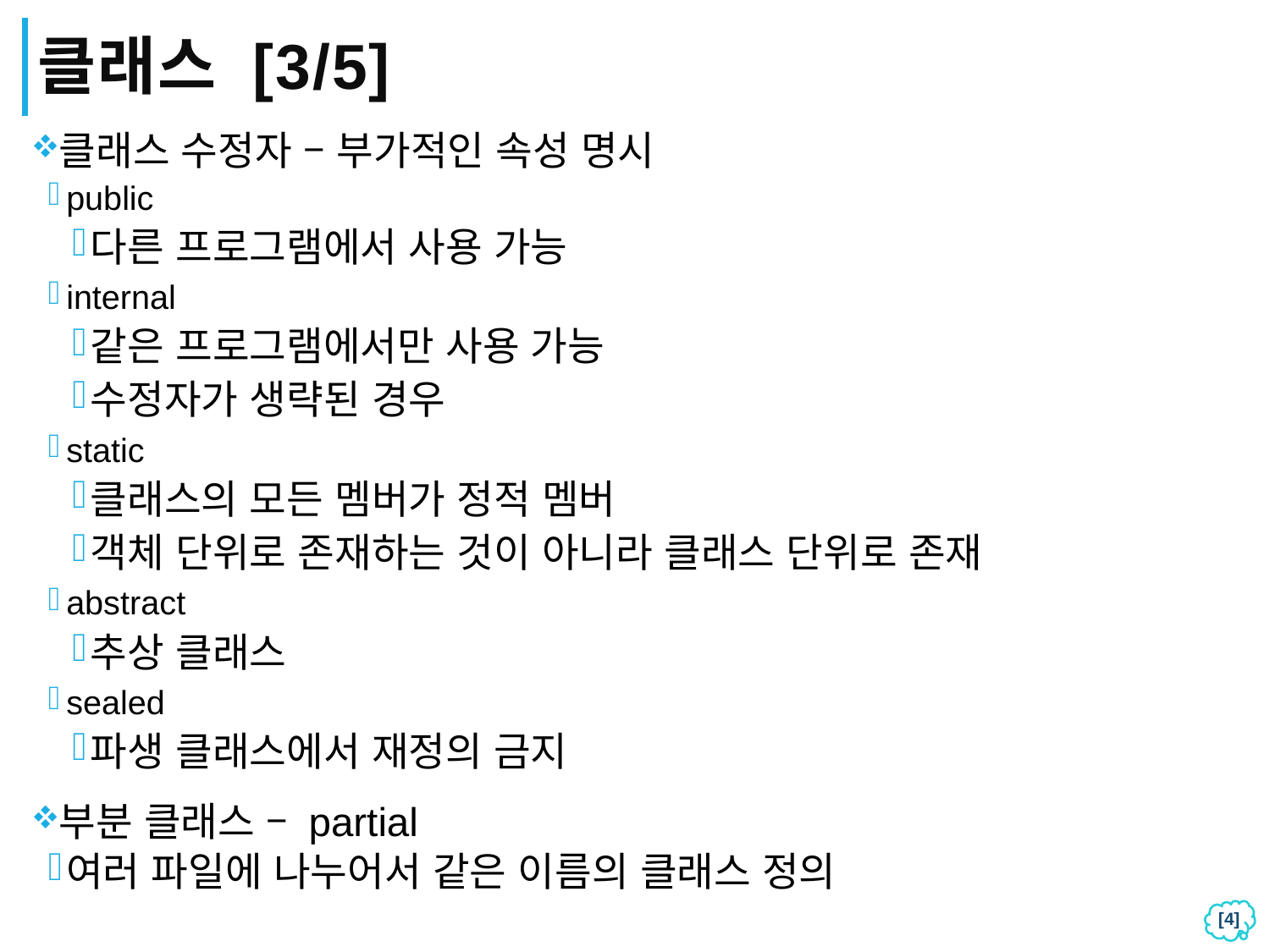

# 클래스 [3/5]
클래스 수정자 – 부가적인 속성 명시
public
다른 프로그램에서 사용 가능
internal
같은 프로그램에서만 사용 가능
수정자가 생략된 경우
static
클래스의 모든 멤버가 정적 멤버
객체 단위로 존재하는 것이 아니라 클래스 단위로 존재
abstract
추상 클래스
sealed
파생 클래스에서 재정의 금지
부분 클래스 – partial
여러 파일에 나누어서 같은 이름의 클래스 정의
[4]